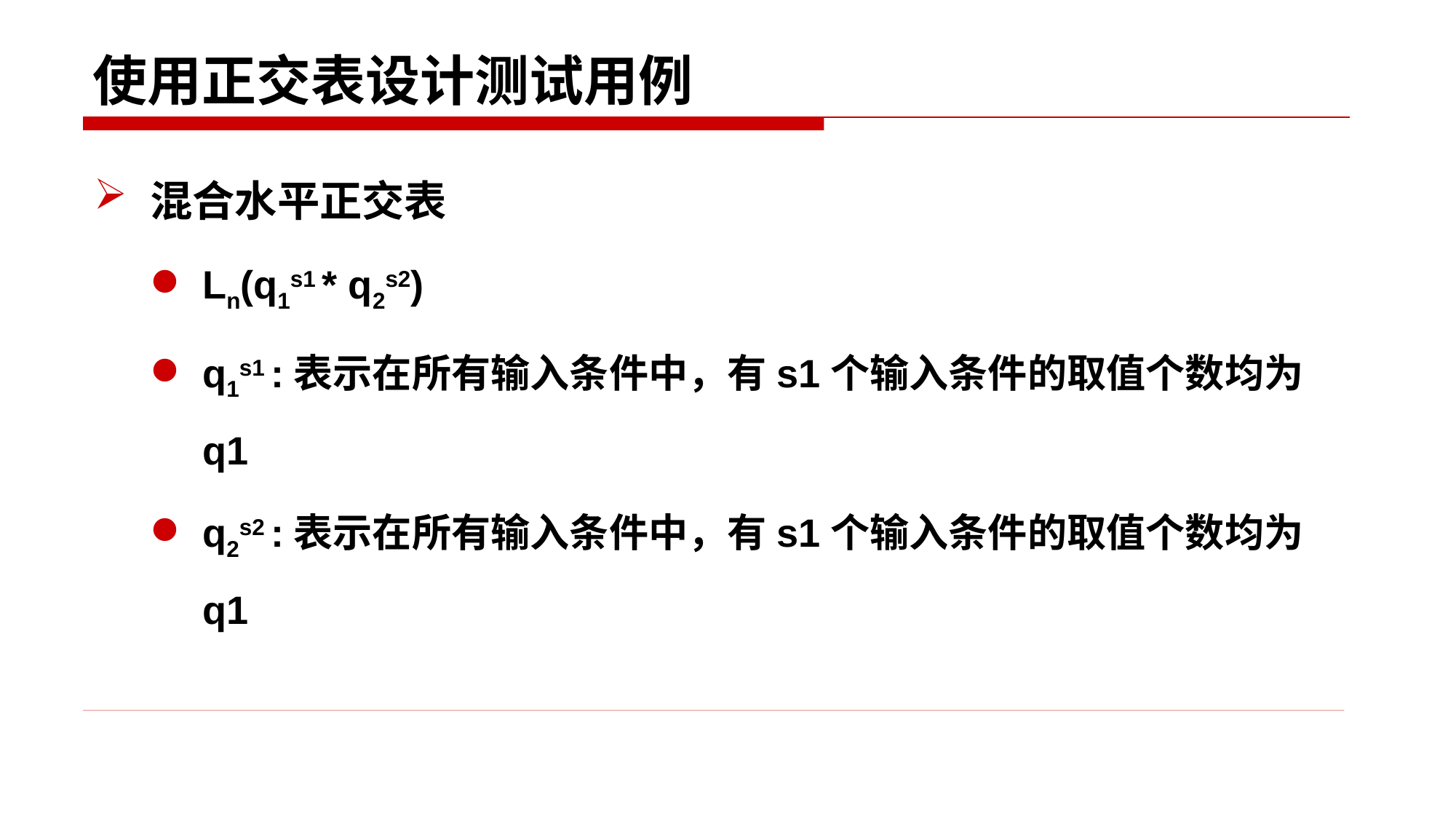

# 使用正交表设计测试用例
混合水平正交表
Ln(q1s1 * q2s2)
q1s1 :表示在所有输入条件中，有s1个输入条件的取值个数均为q1
q2s2 :表示在所有输入条件中，有s1个输入条件的取值个数均为q1